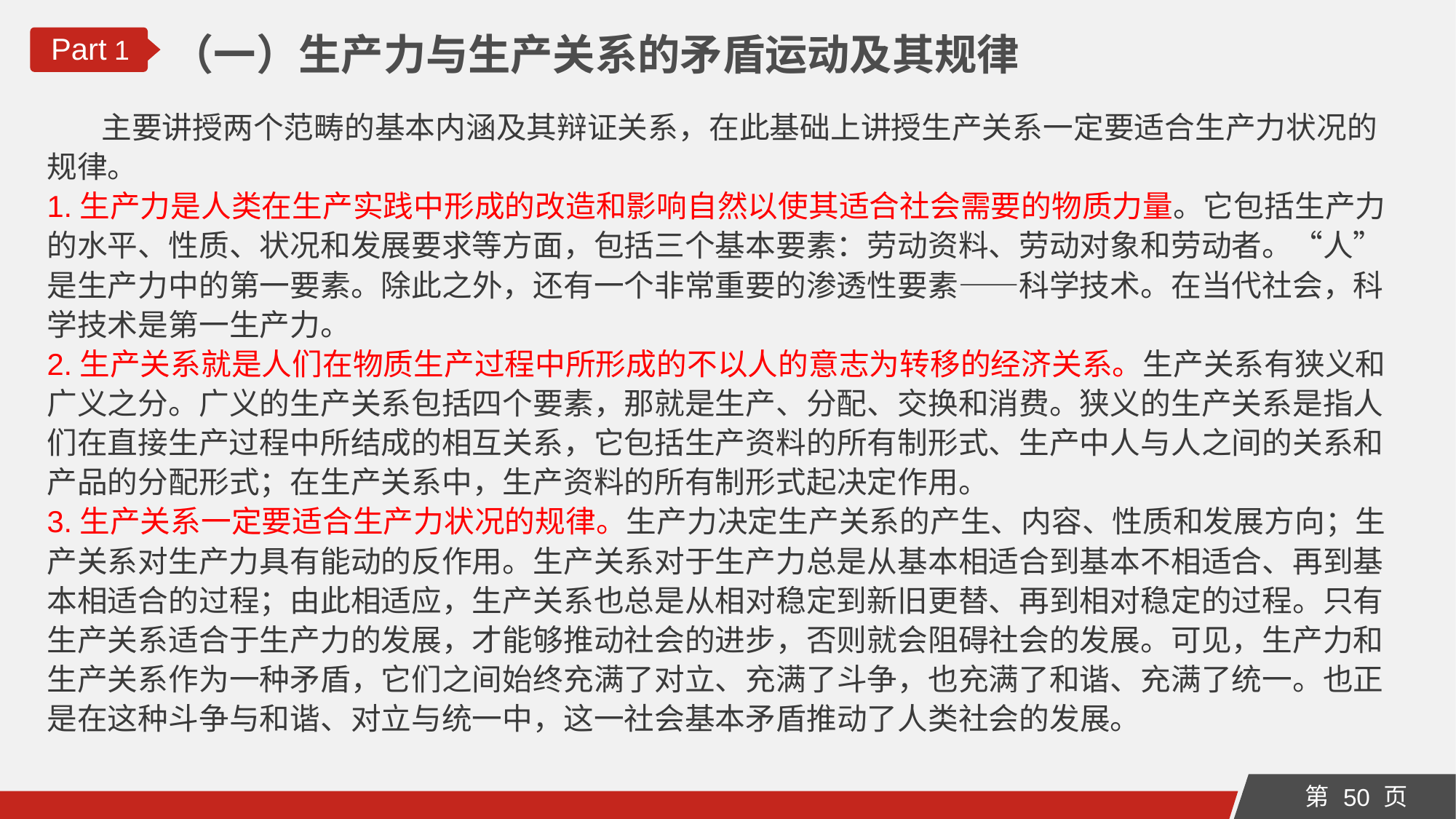

（一）生产力与生产关系的矛盾运动及其规律
Part 1

       主要讲授两个范畴的基本内涵及其辩证关系，在此基础上讲授生产关系一定要适合生产力状况的规律。
1.生产力是人类在生产实践中形成的改造和影响自然以使其适合社会需要的物质力量。它包括生产力的水平、性质、状况和发展要求等方面，包括三个基本要素：劳动资料、劳动对象和劳动者。“人”是生产力中的第一要素。除此之外，还有一个非常重要的渗透性要素——科学技术。在当代社会，科学技术是第一生产力。
2.生产关系就是人们在物质生产过程中所形成的不以人的意志为转移的经济关系。生产关系有狭义和广义之分。广义的生产关系包括四个要素，那就是生产、分配、交换和消费。狭义的生产关系是指人们在直接生产过程中所结成的相互关系，它包括生产资料的所有制形式、生产中人与人之间的关系和产品的分配形式；在生产关系中，生产资料的所有制形式起决定作用。
3.生产关系一定要适合生产力状况的规律。生产力决定生产关系的产生、内容、性质和发展方向；生产关系对生产力具有能动的反作用。生产关系对于生产力总是从基本相适合到基本不相适合、再到基本相适合的过程；由此相适应，生产关系也总是从相对稳定到新旧更替、再到相对稳定的过程。只有生产关系适合于生产力的发展，才能够推动社会的进步，否则就会阻碍社会的发展。可见，生产力和生产关系作为一种矛盾，它们之间始终充满了对立、充满了斗争，也充满了和谐、充满了统一。也正是在这种斗争与和谐、对立与统一中，这一社会基本矛盾推动了人类社会的发展。